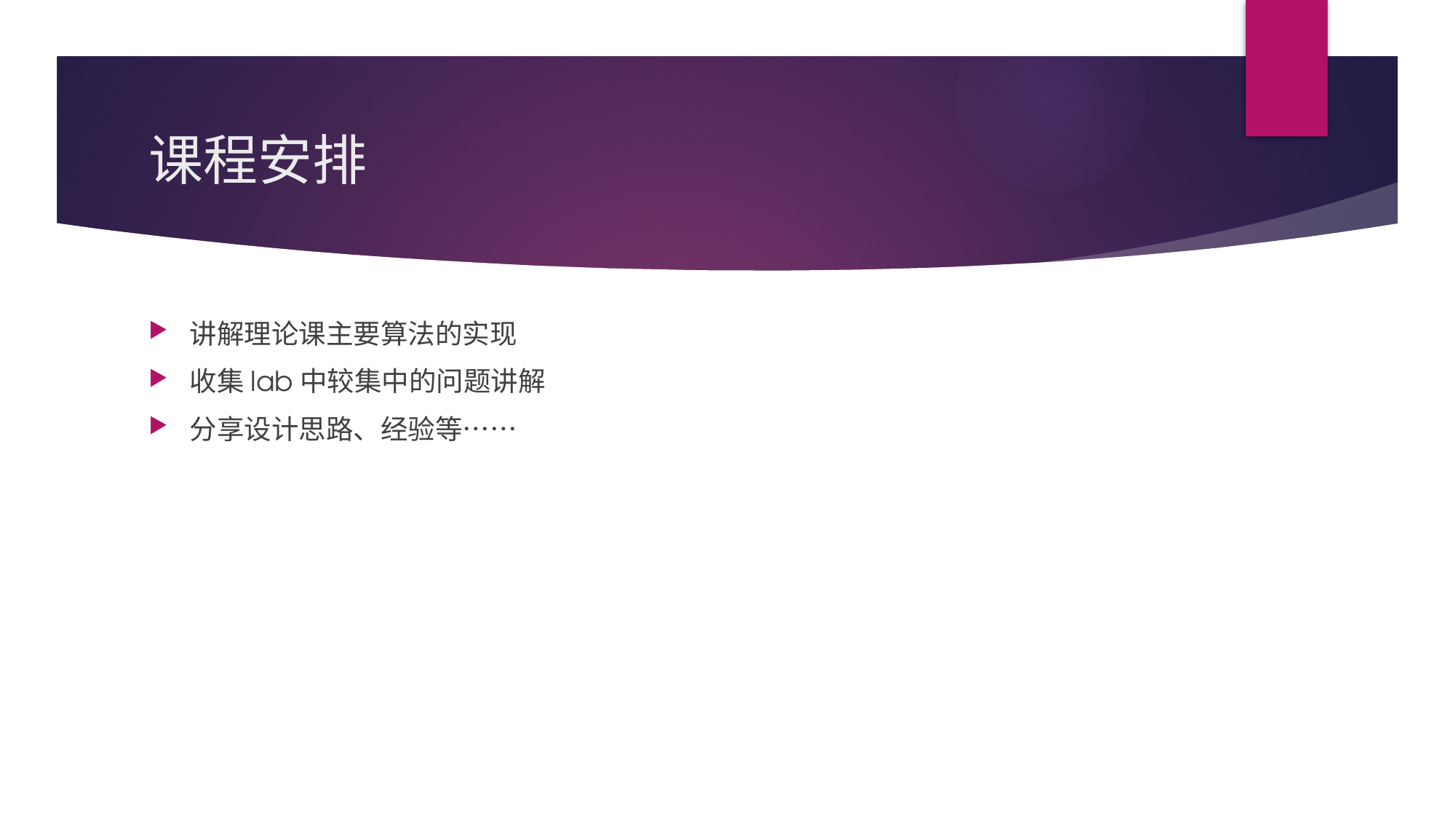

# 课程安排
讲解理论课主要算法的实现
收集lab中较集中的问题讲解
分享设计思路、经验等……